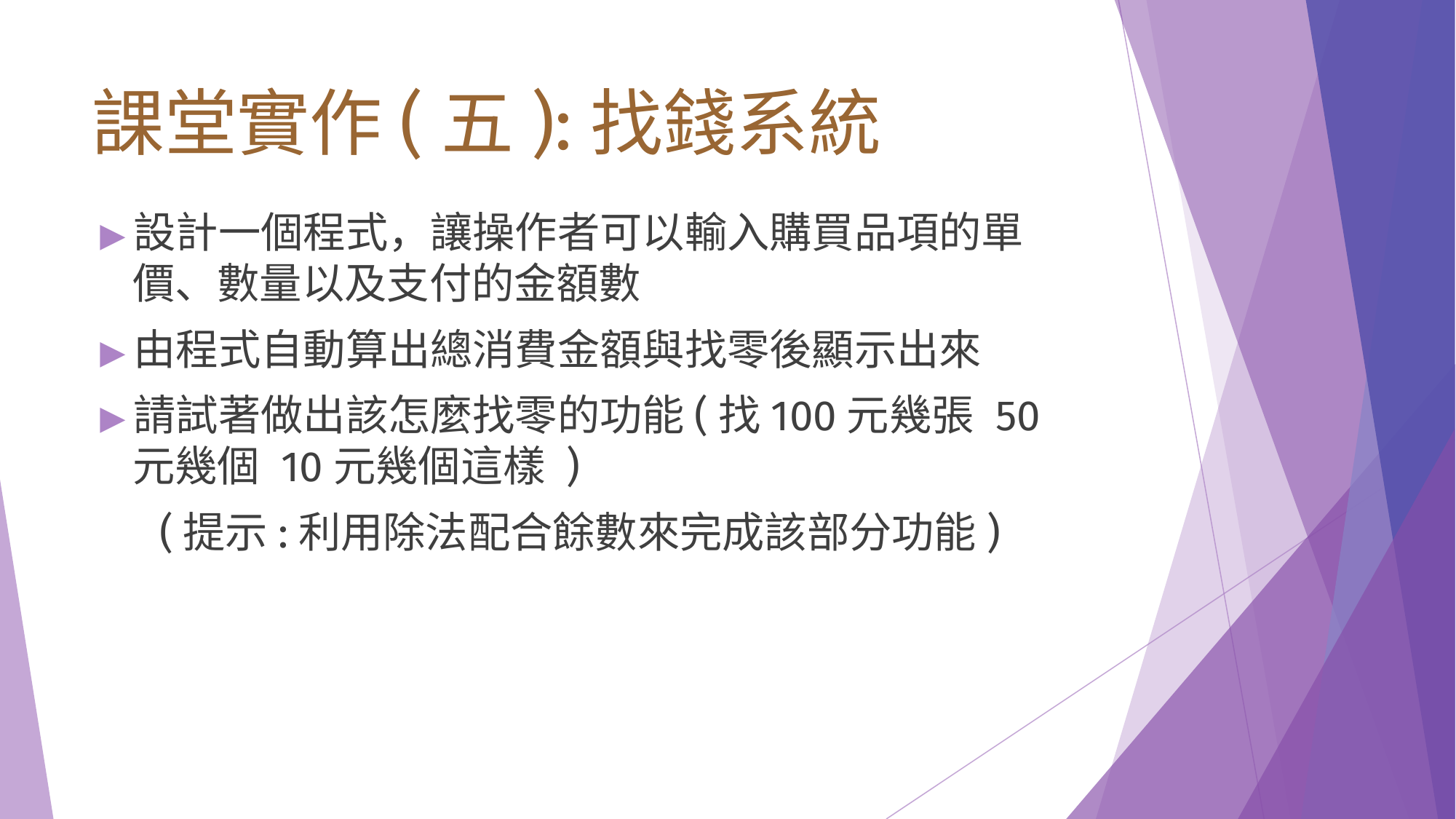

# 課堂實作(五):找錢系統
設計一個程式，讓操作者可以輸入購買品項的單價、數量以及支付的金額數
由程式自動算出總消費金額與找零後顯示出來
請試著做出該怎麼找零的功能(找100元幾張 50元幾個 10元幾個這樣 )
      (提示:利用除法配合餘數來完成該部分功能)